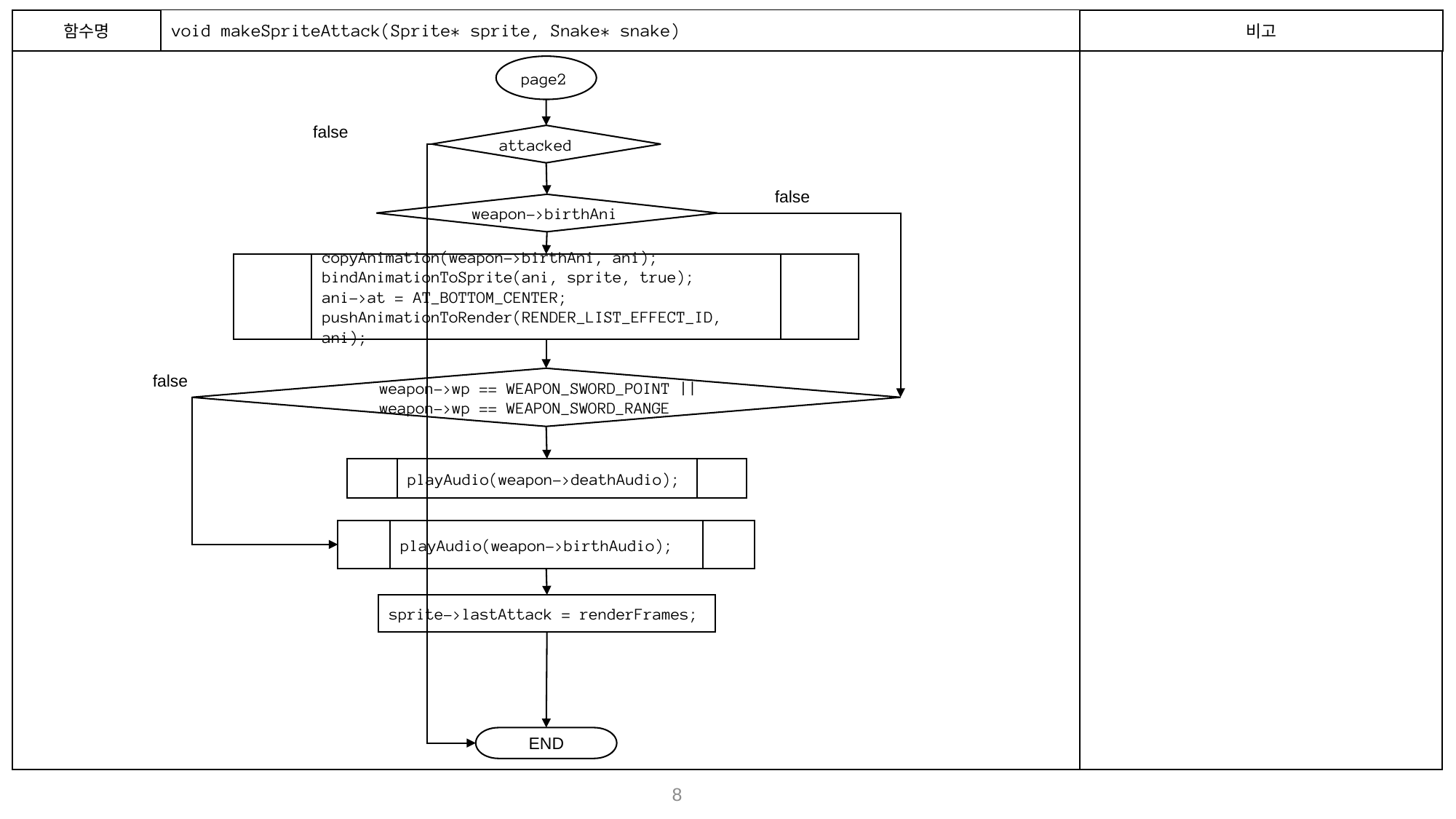

함수명
# void makeSpriteAttack(Sprite* sprite, Snake* snake)
비고

page2
false
attacked
false
weapon->birthAni
copyAnimation(weapon->birthAni, ani);
bindAnimationToSprite(ani, sprite, true);
ani->at = AT_BOTTOM_CENTER;
pushAnimationToRender(RENDER_LIST_EFFECT_ID, ani);
false
weapon->wp == WEAPON_SWORD_POINT || weapon->wp == WEAPON_SWORD_RANGE
playAudio(weapon->deathAudio);
playAudio(weapon->birthAudio);
sprite->lastAttack = renderFrames;
END
8